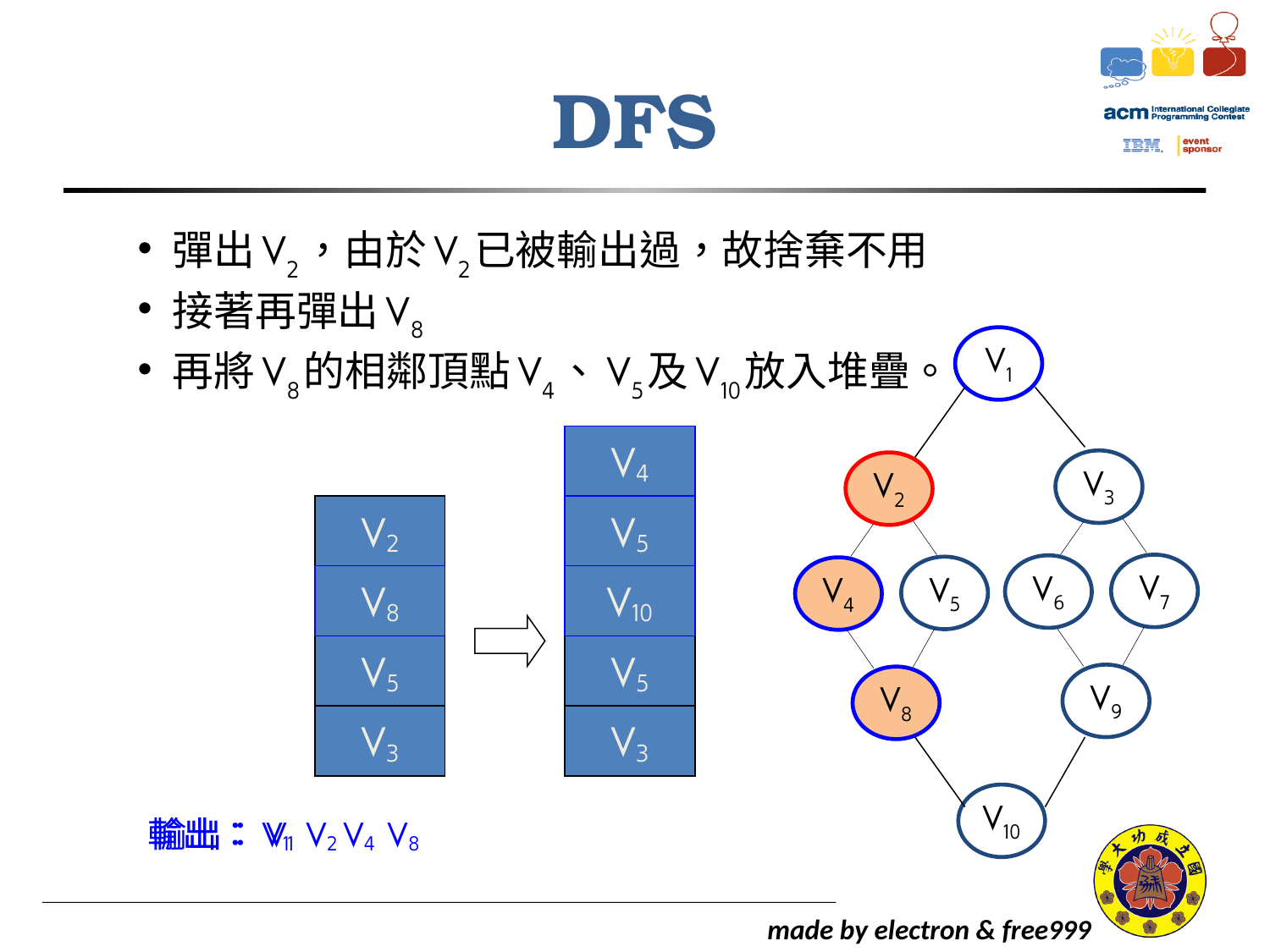

# DFS
彈出V2，由於V2已被輸出過，故捨棄不用
接著再彈出V8
再將V8的相鄰頂點V4、V5及V10放入堆疊。

V1

V4
V3
V2
V2
V5

V7
V6
V5
V4
V8
V10

V5
V5
V9
V8
V3
V3

V10
輸出：V1  V2 V4  V8
輸出：V1